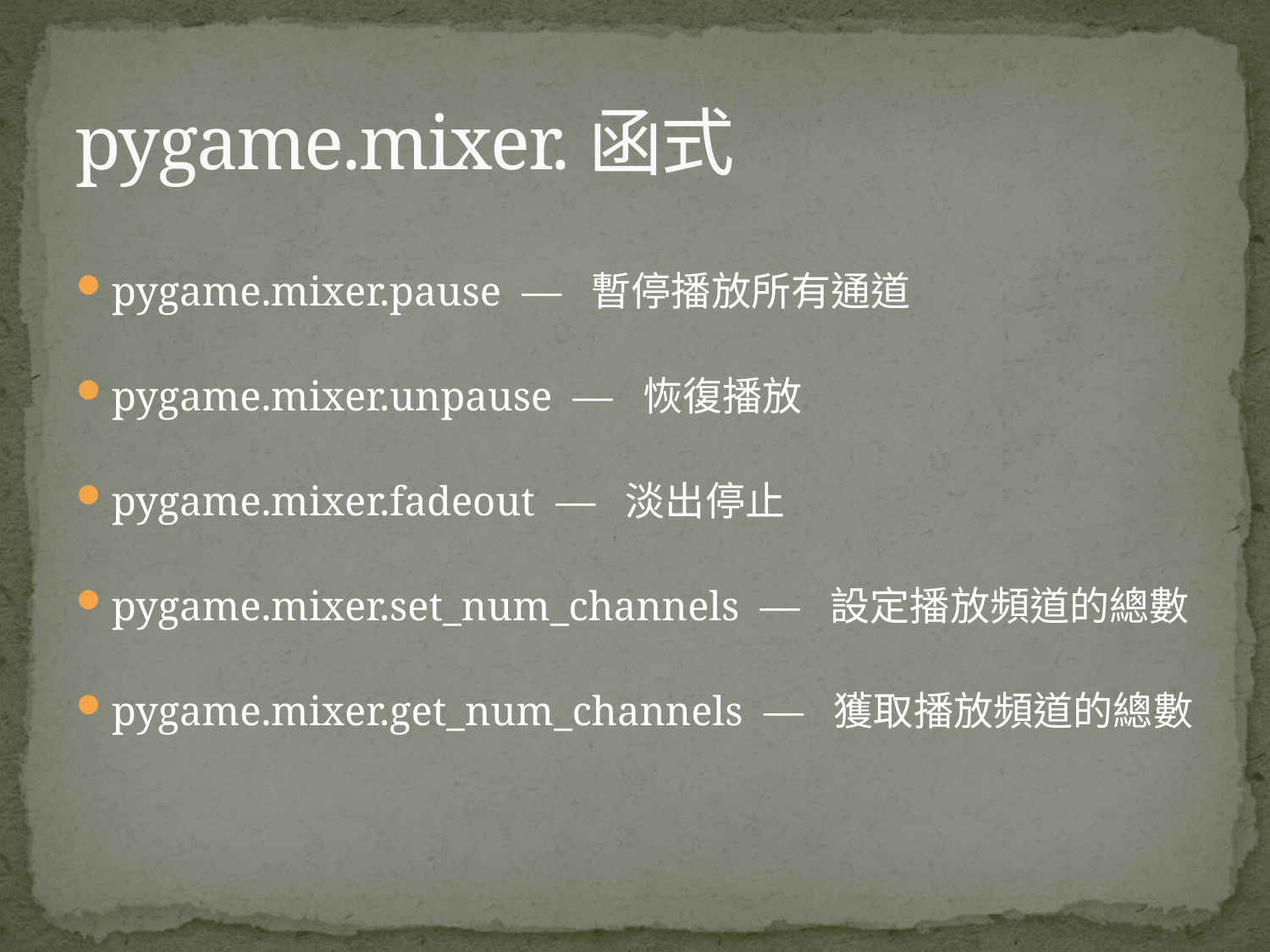

# pygame.mixer.函式
pygame.mixer.pause  —  暫停播放所有通道
pygame.mixer.unpause  —  恢復播放
pygame.mixer.fadeout  —  淡出停止
pygame.mixer.set_num_channels  —  設定播放頻道的總數
pygame.mixer.get_num_channels  —  獲取播放頻道的總數